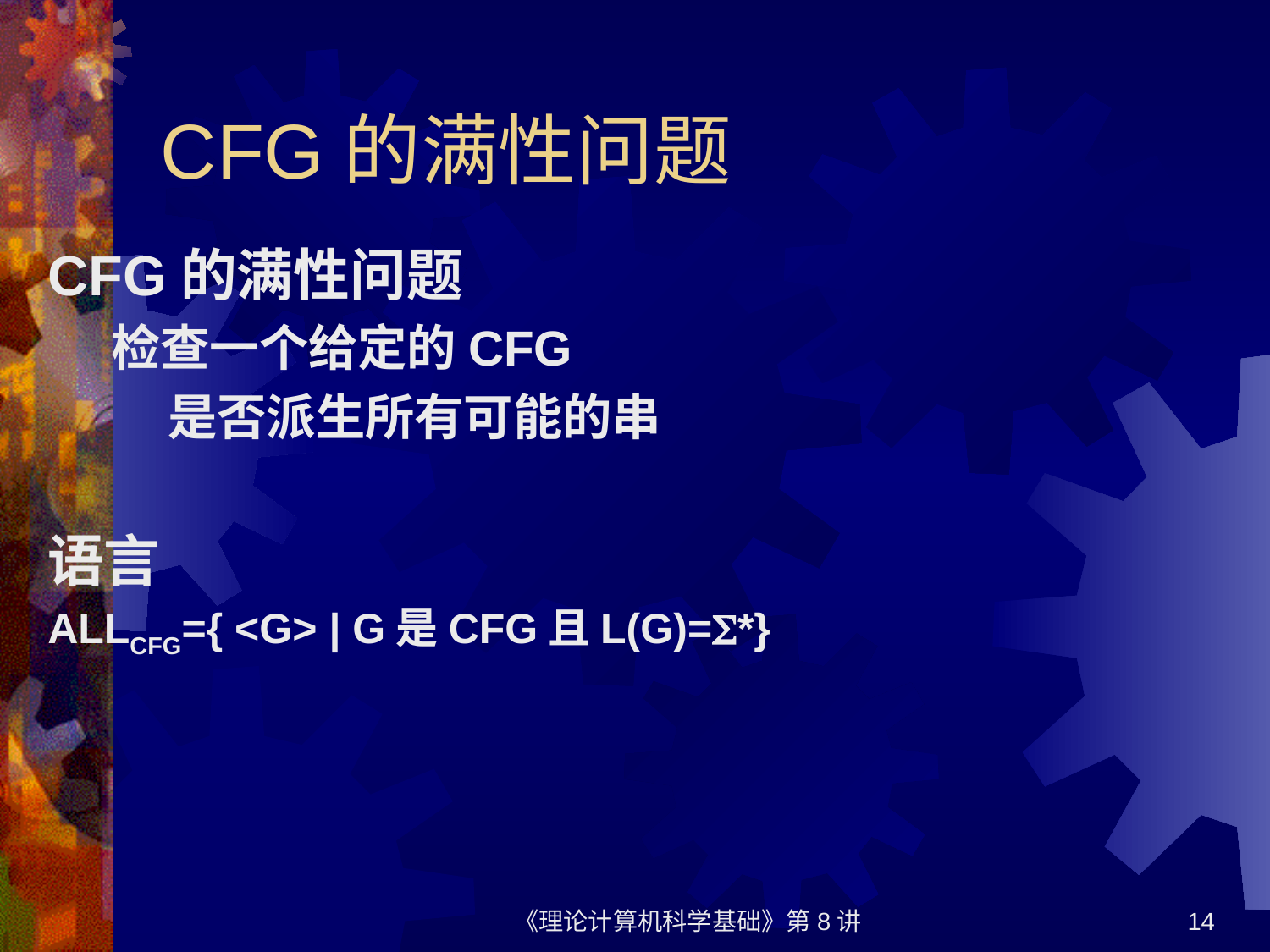

# CFG的满性问题
CFG的满性问题
检查一个给定的CFG
    是否派生所有可能的串

语言
ALLCFG={ <G> | G是CFG且L(G)=Σ*}
《理论计算机科学基础》第8讲
14